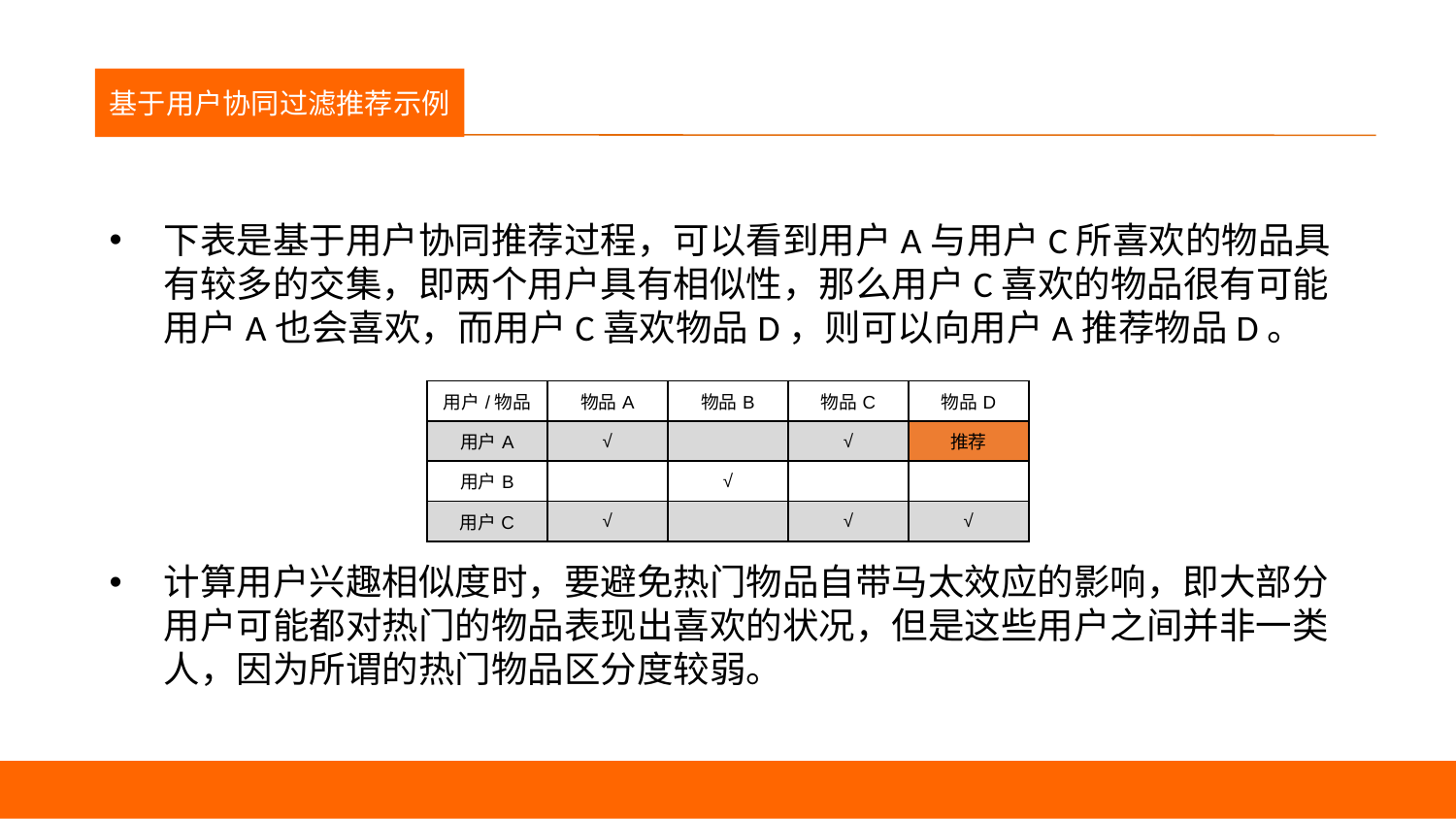

议程
基于用户协同过滤推荐示例

下表是基于用户协同推荐过程，可以看到用户A与用户C所喜欢的物品具有较多的交集，即两个用户具有相似性，那么用户C喜欢的物品很有可能用户A也会喜欢，而用户C喜欢物品D，则可以向用户A推荐物品D。

计算用户兴趣相似度时，要避免热门物品自带马太效应的影响，即大部分用户可能都对热门的物品表现出喜欢的状况，但是这些用户之间并非一类人，因为所谓的热门物品区分度较弱。

| 用户/物品 | 物品A | 物品B | 物品C | 物品D |
| --- | --- | --- | --- | --- |
| 用户A | √ |  | √ | 推荐 |
| 用户B |  | √ |  |  |
| 用户C | √ |  | √ | √ |